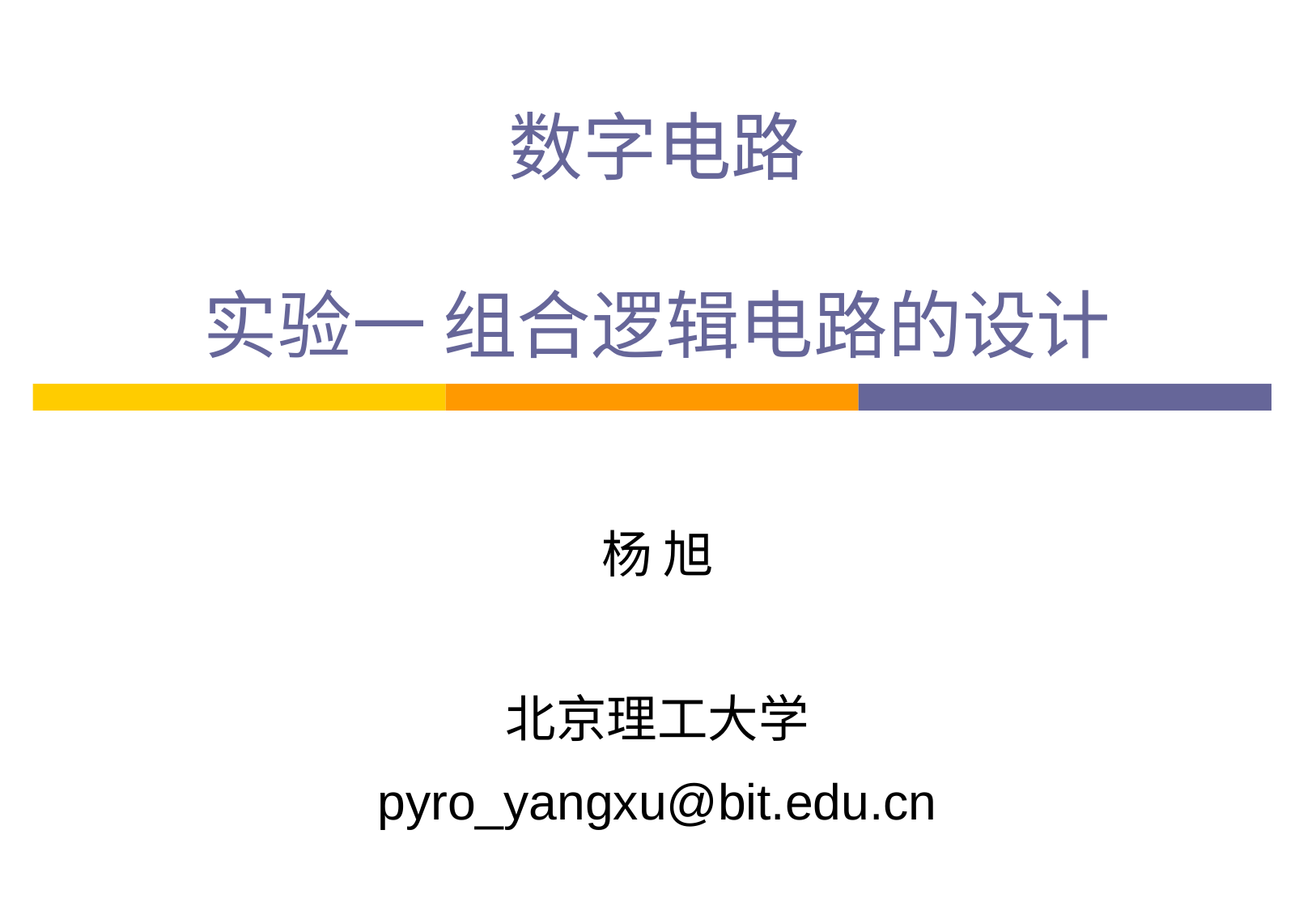

# 数字电路 实验一 组合逻辑电路的设计

杨 旭

北京理工大学
pyro_yangxu@bit.edu.cn